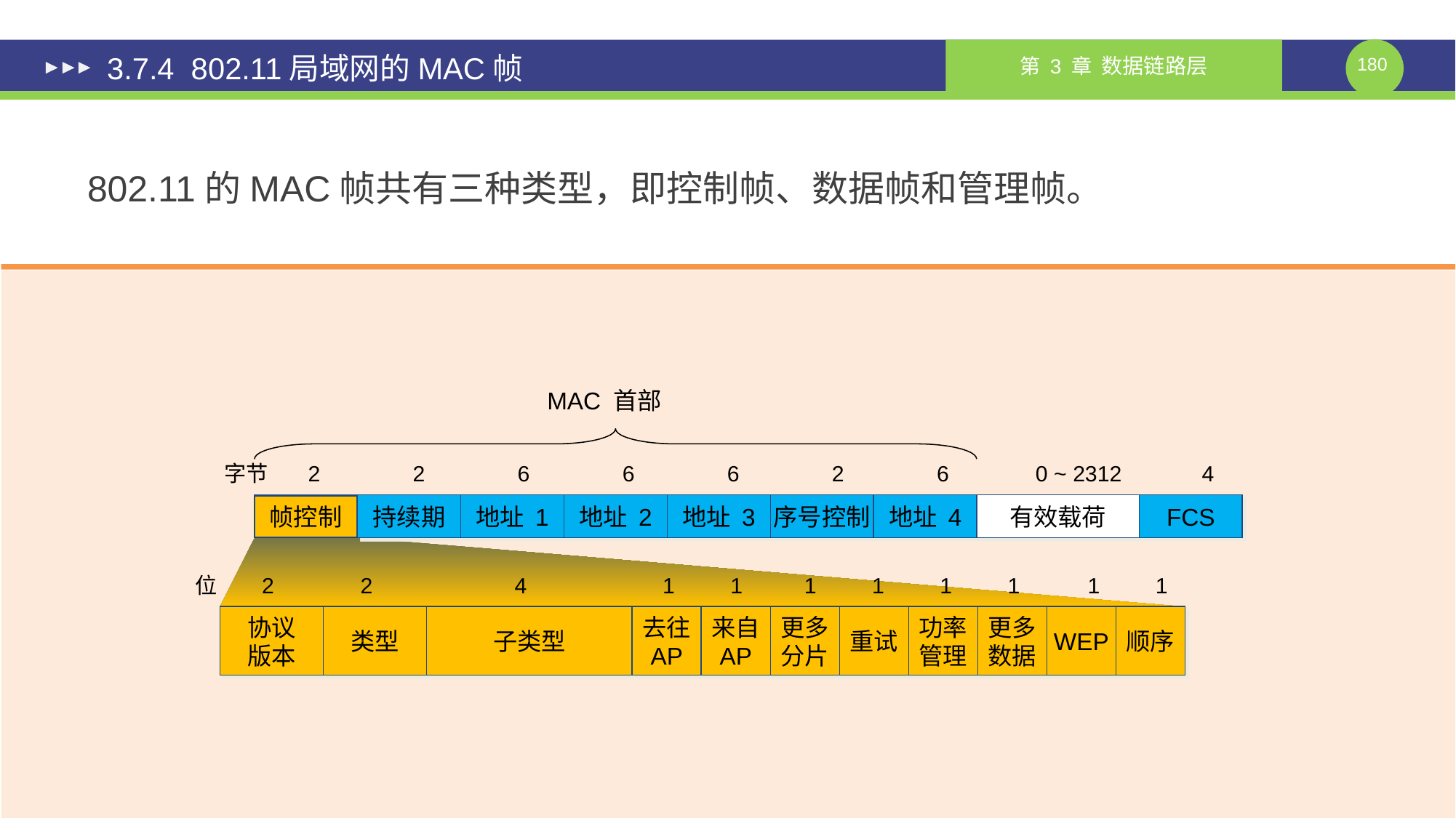

# 3.7.4  802.11局域网的MAC帧

802.11的MAC帧共有三种类型，即控制帧、数据帧和管理帧。

MAC 首部
字节       2               2               6               6               6               2               6              0 ~ 2312             4
帧控制
持续期
地址 1
地址 2
地址 3
序号控制
地址 4
有效载荷
FCS

位        2              2                       4                      1         1          1         1         1         1           1         1
协议
版本
类型
子类型
去往
AP
来自
AP
更多
分片
重试
功率
管理
更多
数据
WEP
顺序
课件制作人：谢钧 谢希仁